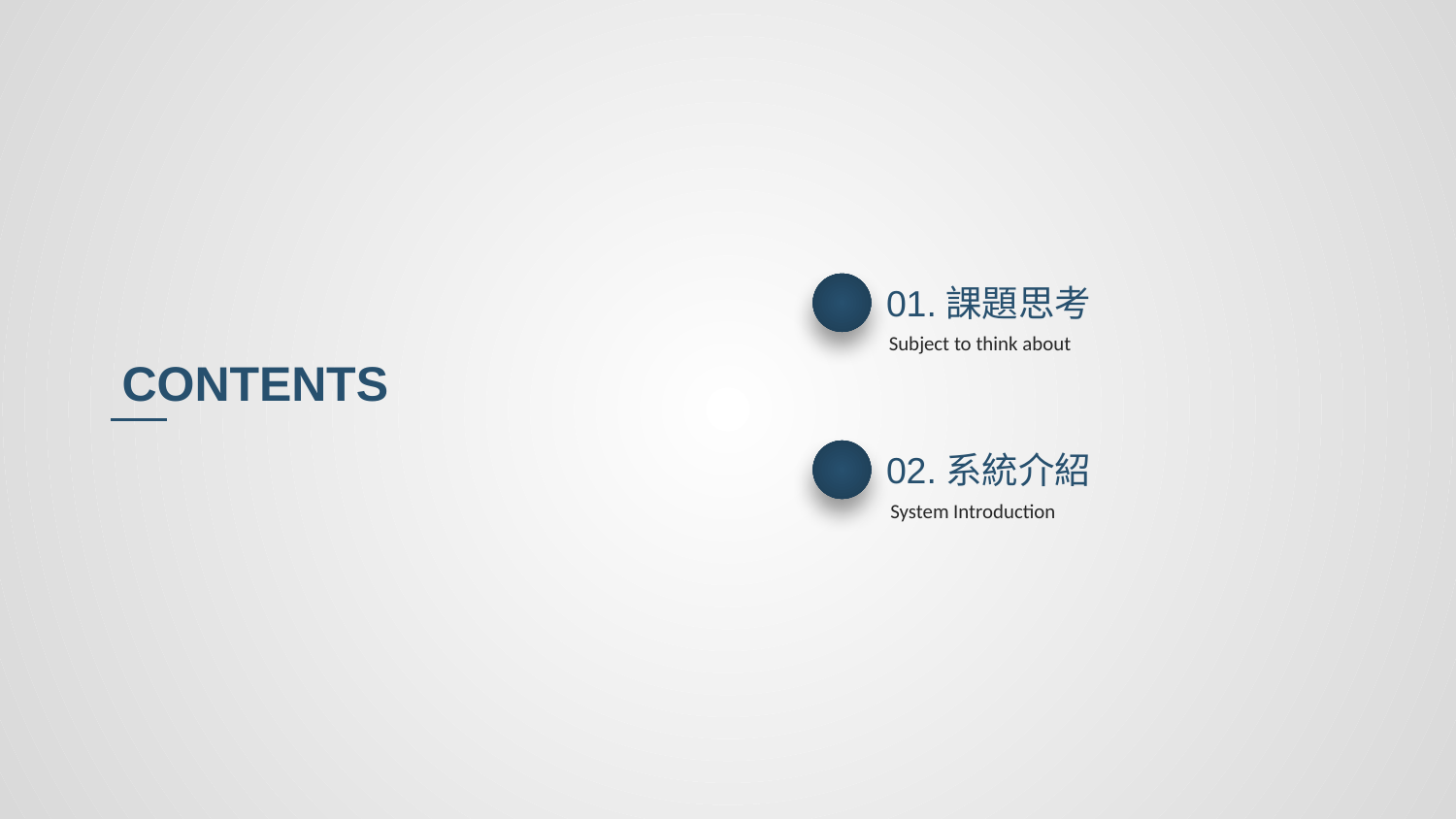

01.課題思考
Subject to think about
CONTENTS

02.系統介紹
System Introduction